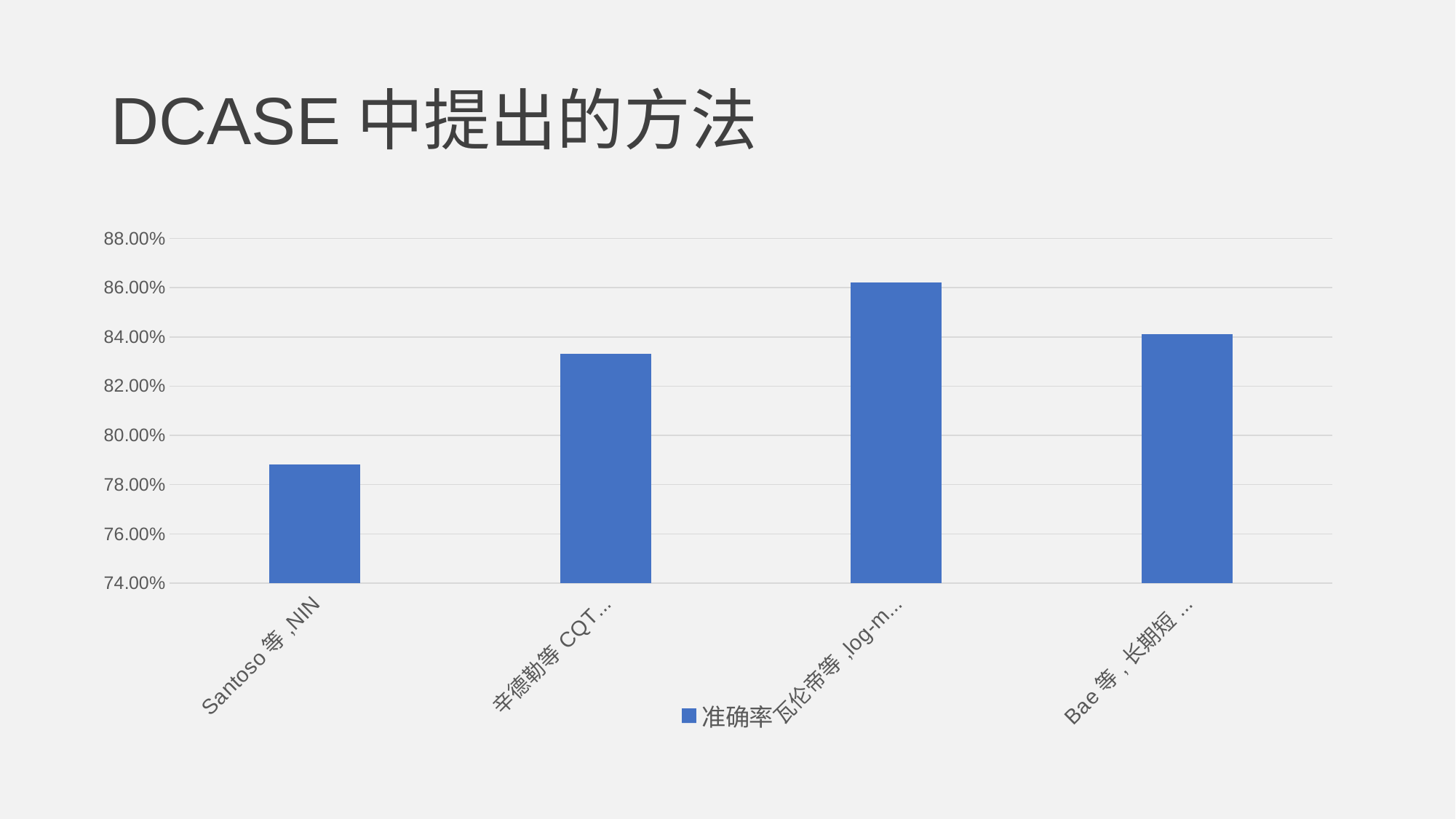

# DCASE中提出的方法

### Chart

| Category | 准确率 |
|---|---|
| Santoso等,NIN | 0.7883 |
| 辛德勒等CQT（常数Q变换） | 0.833 |
| 瓦伦帝等,log-mel谱图的CNN | 0.862 |
| Bae等,长期短时记忆（LSTM） | 0.841 |